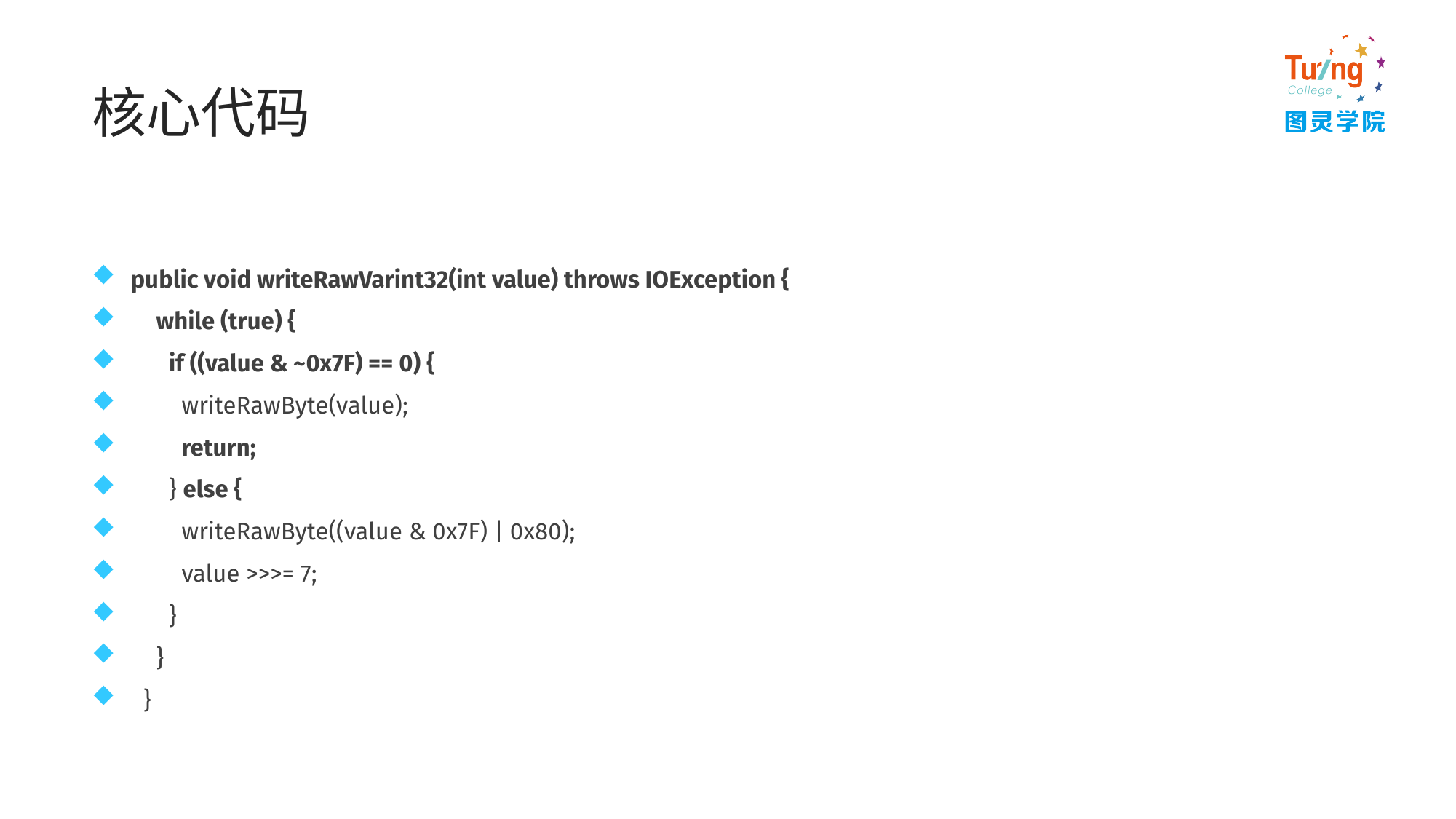

# 核心代码
public void writeRawVarint32(int value) throws IOException {
    while (true) {
      if ((value & ~0x7F) == 0) {
        writeRawByte(value);
        return;
      } else {
        writeRawByte((value & 0x7F) | 0x80);
        value >>>= 7;
      }
    }
  }